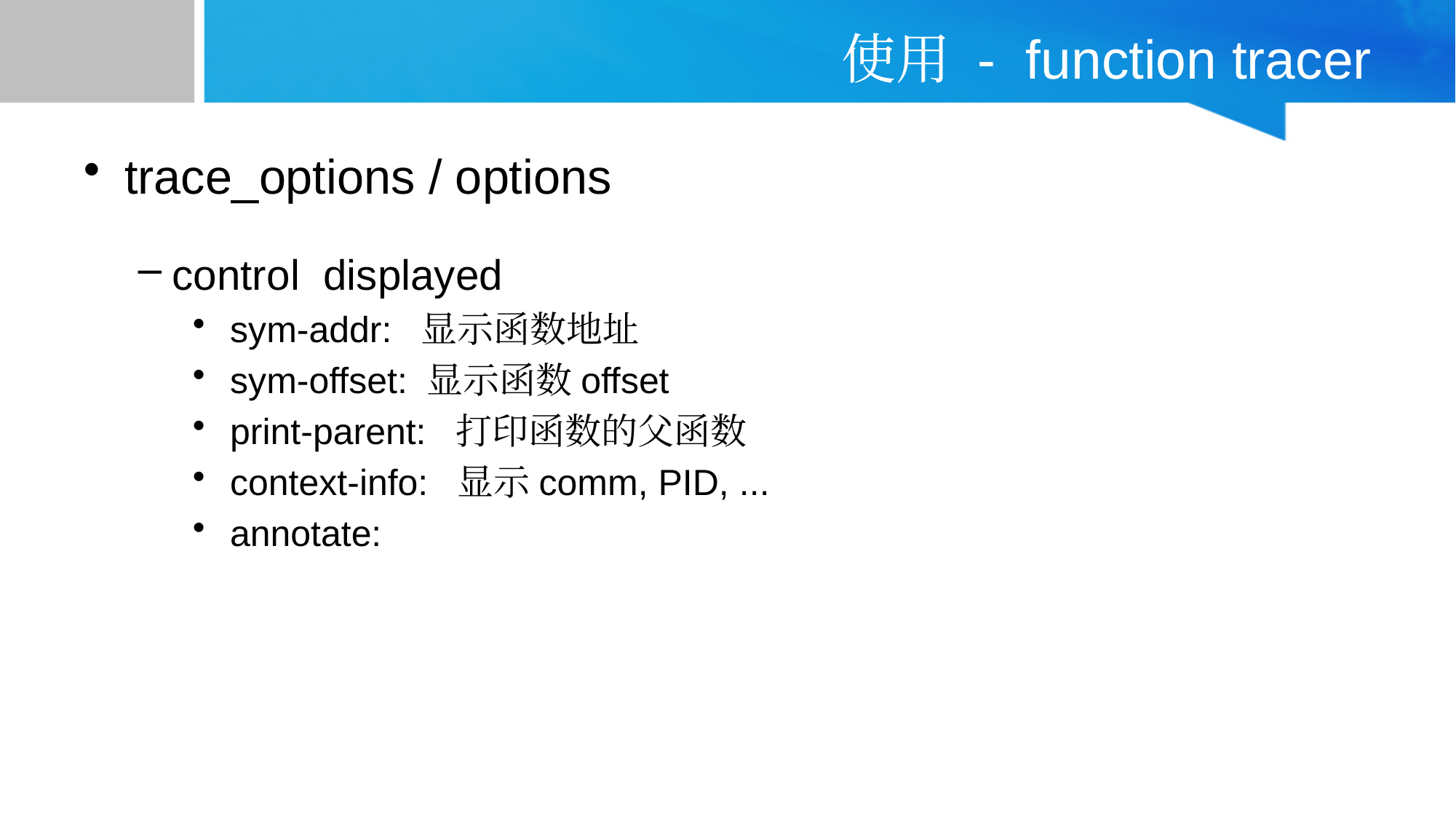

# 使用 -  function tracer
trace_options / options
control  displayed
 sym-addr:  显示函数地址
 sym-offset: 显示函数offset
 print-parent:  打印函数的父函数
 context-info:  显示comm, PID, ...
 annotate: